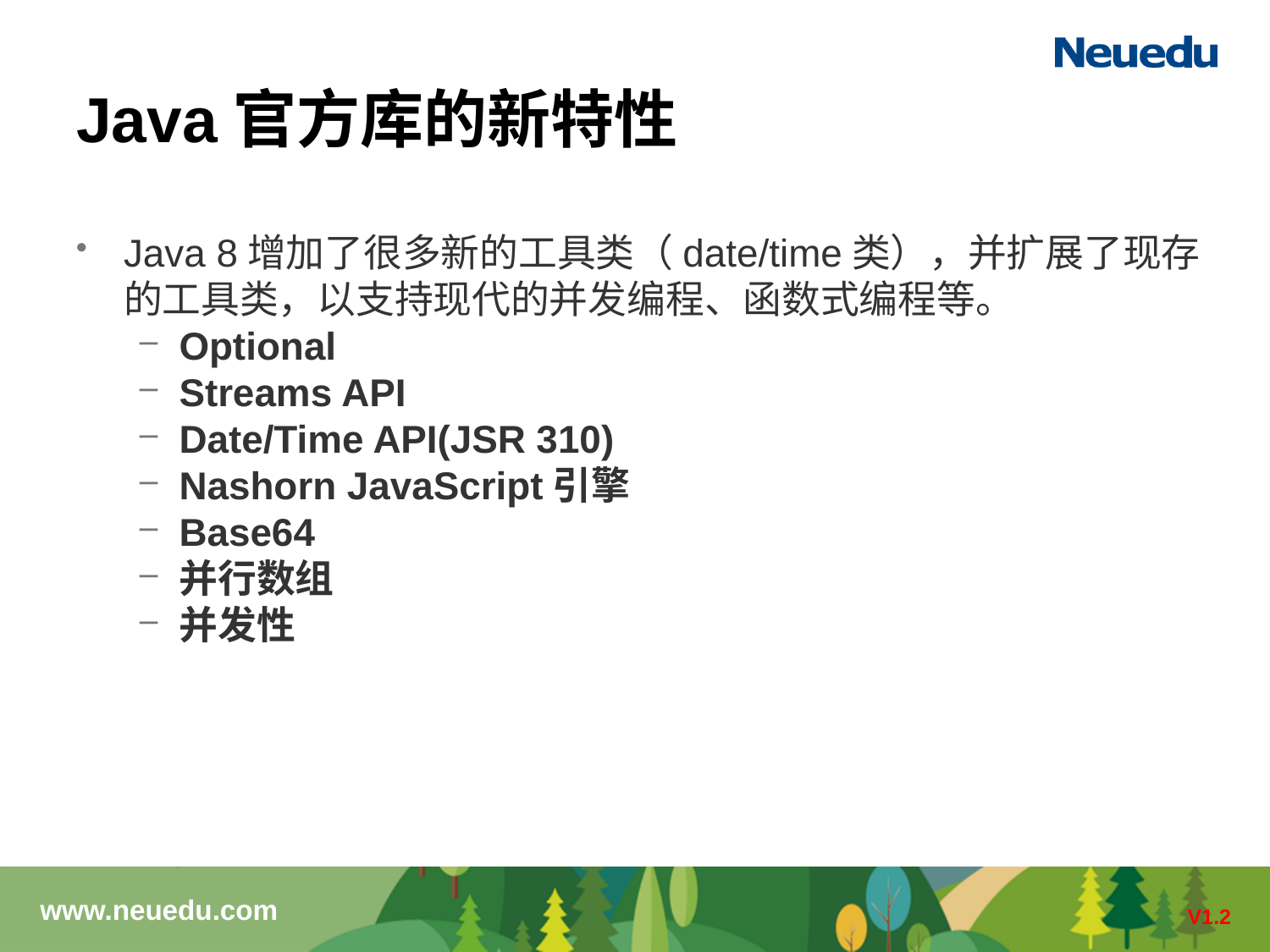

# Java官方库的新特性
Java 8增加了很多新的工具类（date/time类），并扩展了现存的工具类，以支持现代的并发编程、函数式编程等。
Optional
Streams API
Date/Time API(JSR 310)
Nashorn JavaScript引擎
Base64
并行数组
并发性